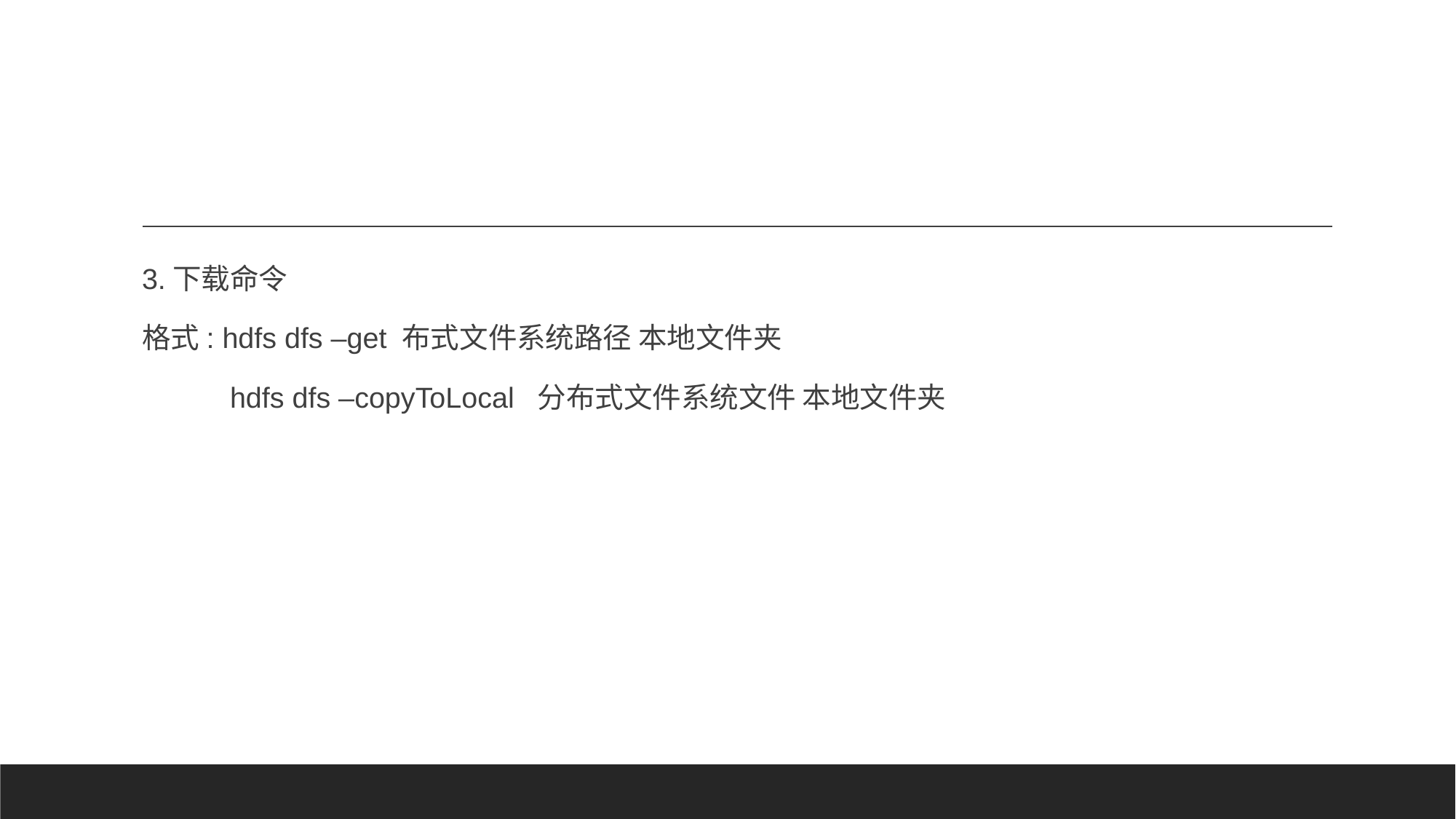

#
3.下载命令
格式: hdfs dfs –get 布式文件系统路径 本地文件夹
           hdfs dfs –copyToLocal  分布式文件系统文件 本地文件夹